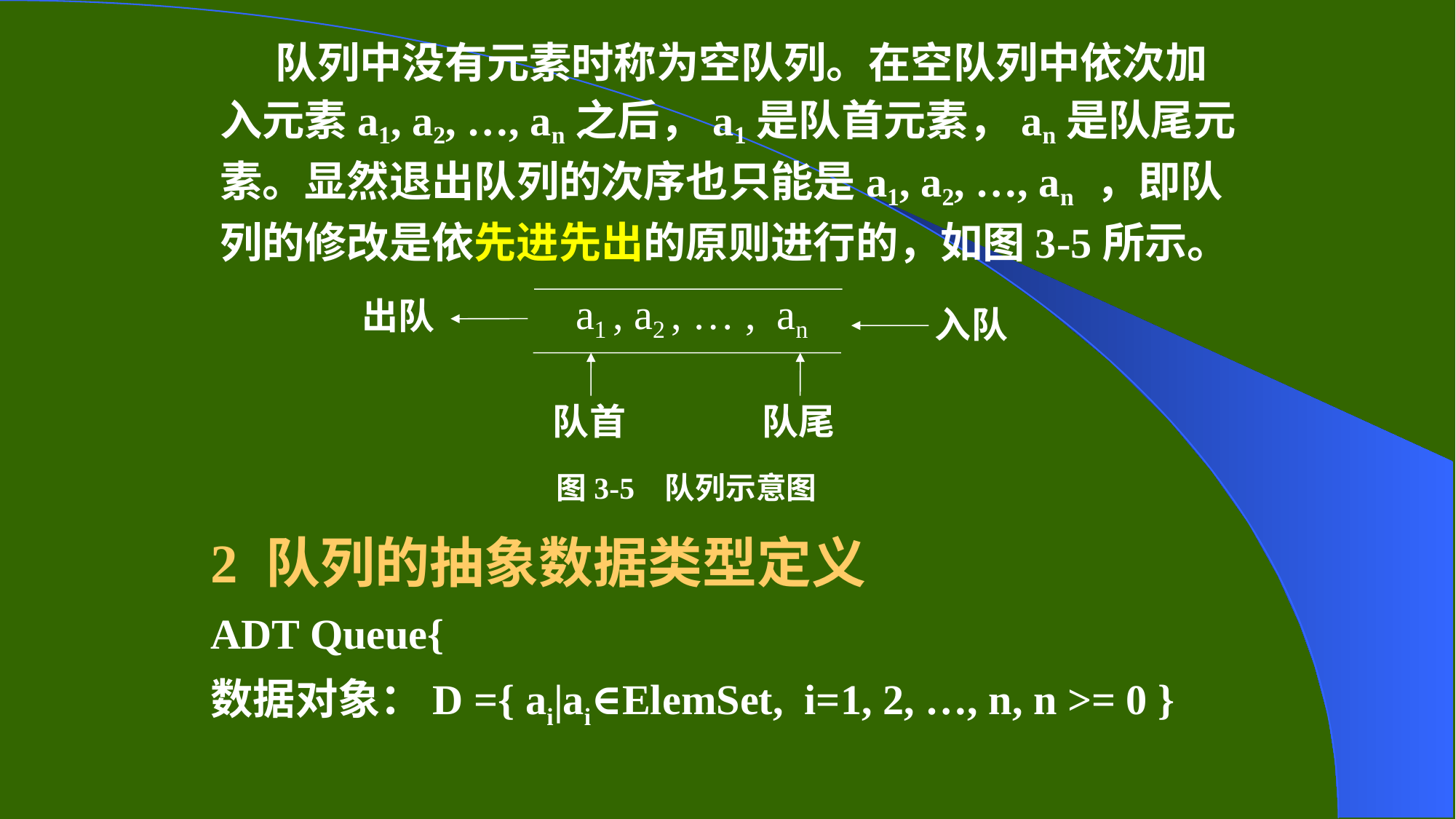

队列中没有元素时称为空队列。在空队列中依次加入元素a1, a2, …, an之后，a1是队首元素，an是队尾元素。显然退出队列的次序也只能是a1, a2, …, an ，即队列的修改是依先进先出的原则进行的，如图3-5所示。
出队

a1 , a2 , … ,  an

入队

队首

队尾
图3-5   队列示意图
2 队列的抽象数据类型定义
ADT Queue{
数据对象：D ={ ai|ai∈ElemSet,  i=1, 2, …, n, n >= 0 }